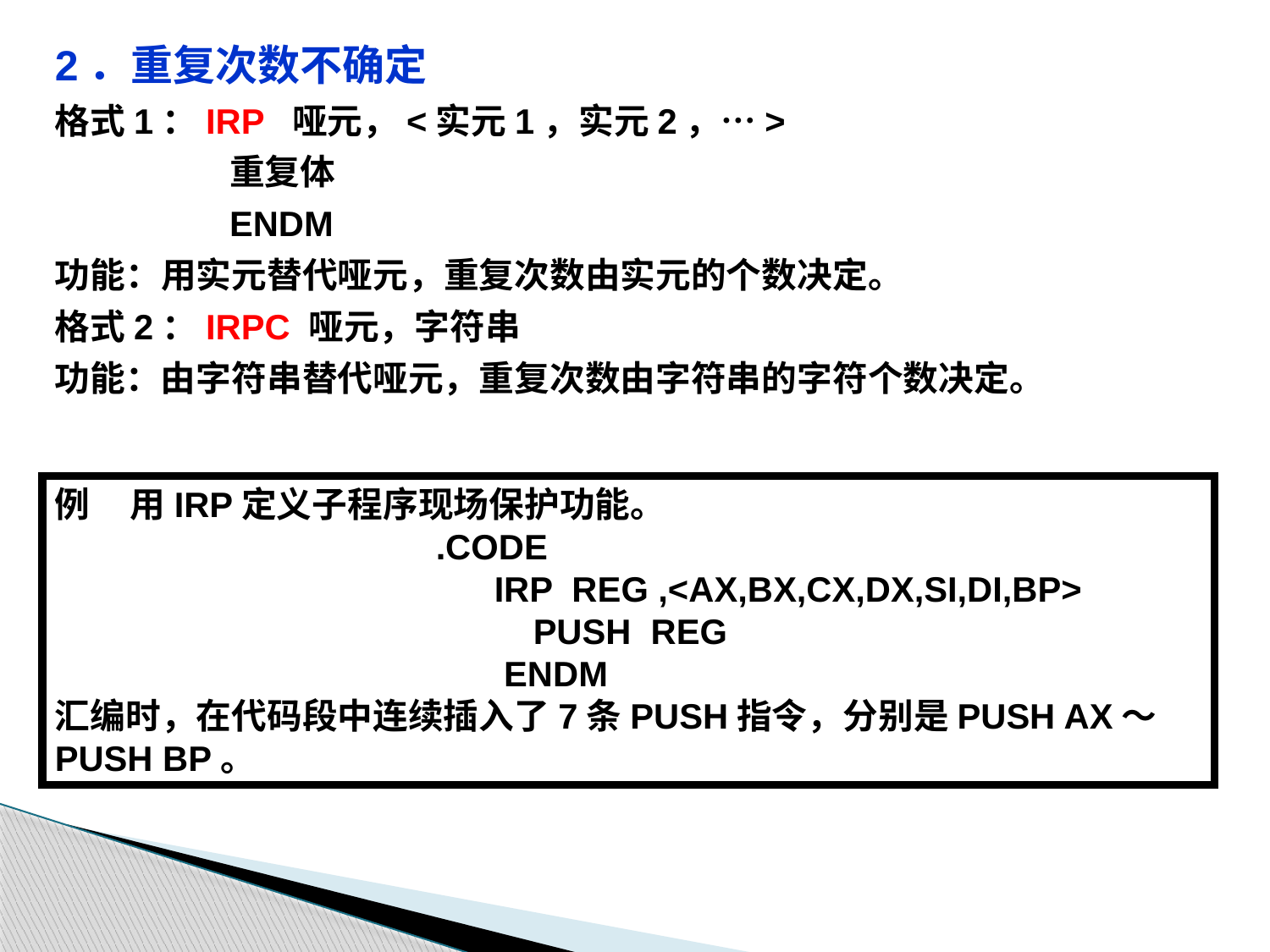

2．重复次数不确定
格式1：IRP  哑元，<实元1，实元2，…>
		重复体
		ENDM
功能：用实元替代哑元，重复次数由实元的个数决定。
格式2：IRPC 哑元，字符串
功能：由字符串替代哑元，重复次数由字符串的字符个数决定。
例     用IRP定义子程序现场保护功能。
			.CODE
			      IRP  REG ,<AX,BX,CX,DX,SI,DI,BP>
		  	          PUSH  REG
			       ENDM
汇编时，在代码段中连续插入了7条PUSH指令，分别是PUSH AX～PUSH BP。